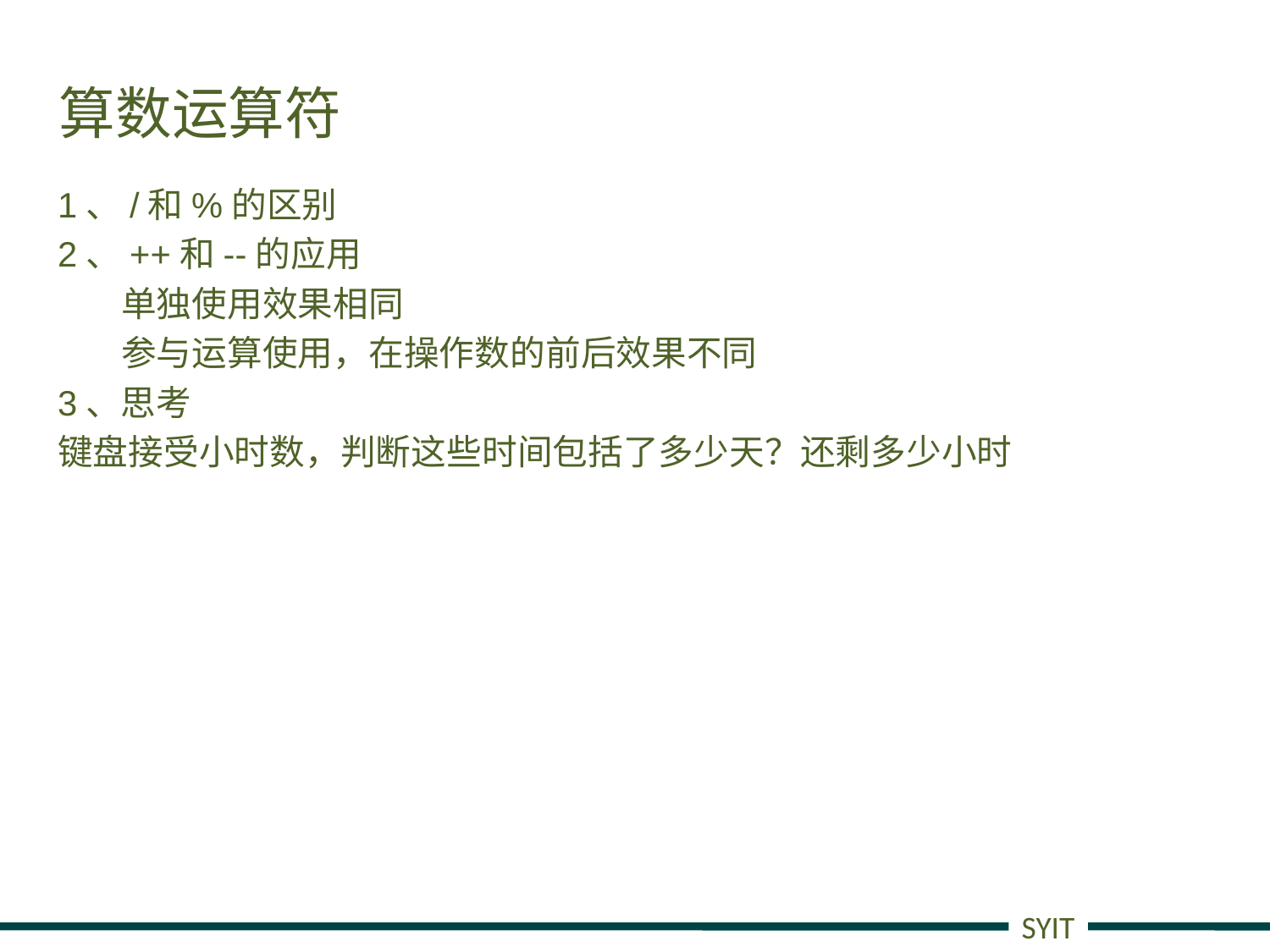

# 算数运算符
1、/和%的区别
2、++和--的应用
单独使用效果相同
参与运算使用，在操作数的前后效果不同
3、思考
键盘接受小时数，判断这些时间包括了多少天？还剩多少小时

SYIT